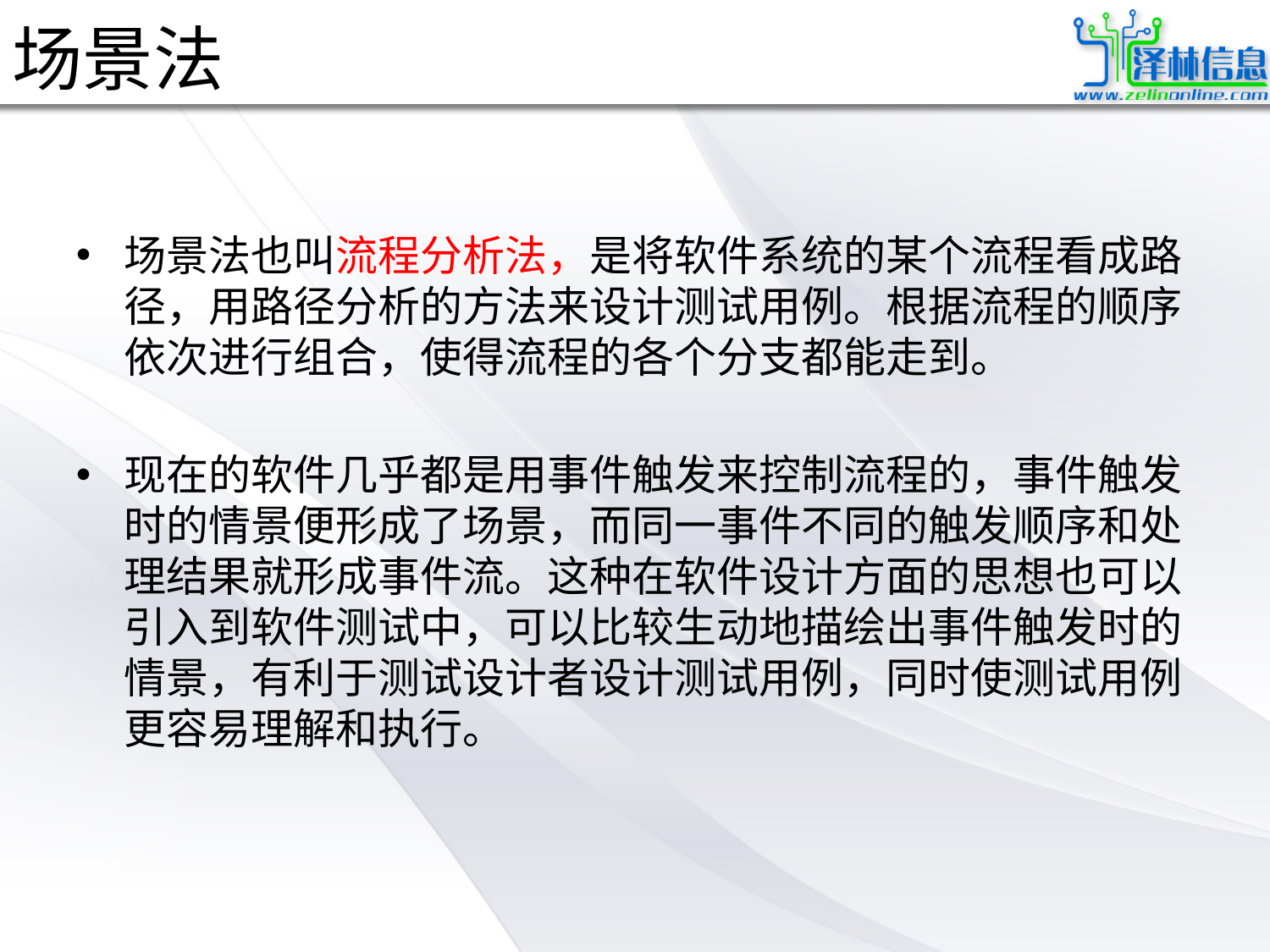

# 场景法
场景法也叫流程分析法，是将软件系统的某个流程看成路径，用路径分析的方法来设计测试用例。根据流程的顺序依次进行组合，使得流程的各个分支都能走到。

现在的软件几乎都是用事件触发来控制流程的，事件触发时的情景便形成了场景，而同一事件不同的触发顺序和处理结果就形成事件流。这种在软件设计方面的思想也可以引入到软件测试中，可以比较生动地描绘出事件触发时的情景，有利于测试设计者设计测试用例，同时使测试用例更容易理解和执行。